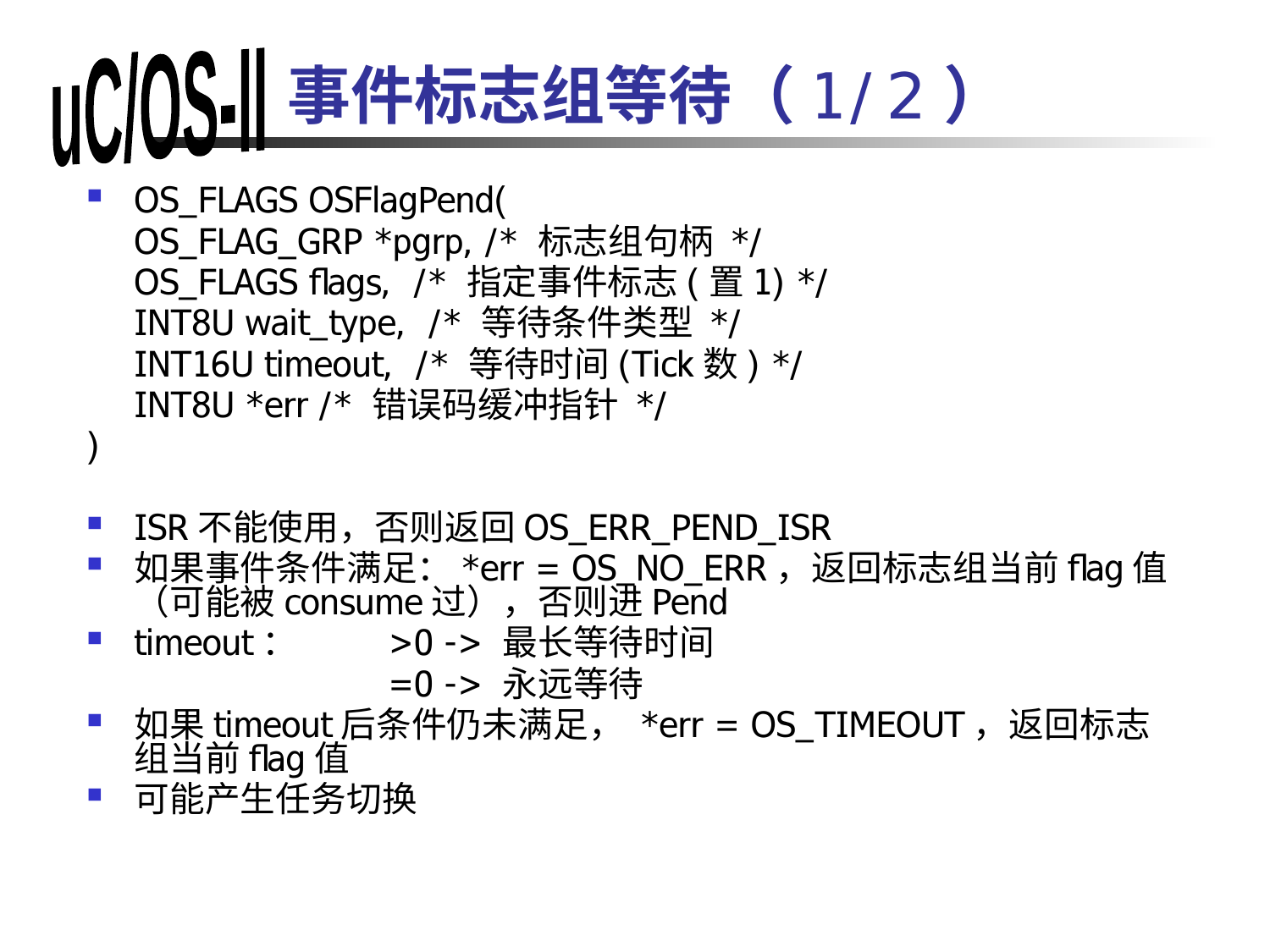

# 事件标志组等待（1/2）
OS_FLAGS OSFlagPend(
	OS_FLAG_GRP *pgrp, /* 标志组句柄 */
	OS_FLAGS flags,  /* 指定事件标志(置1) */
	INT8U wait_type,  /* 等待条件类型 */
	INT16U timeout,  /* 等待时间(Tick数) */
	INT8U *err /* 错误码缓冲指针 */
)

ISR不能使用，否则返回OS_ERR_PEND_ISR
如果事件条件满足：*err = OS_NO_ERR，返回标志组当前flag值（可能被consume过），否则进Pend
timeout：	>0 -> 最长等待时间
			=0 -> 永远等待
如果timeout后条件仍未满足， *err = OS_TIMEOUT，返回标志组当前flag值
可能产生任务切换